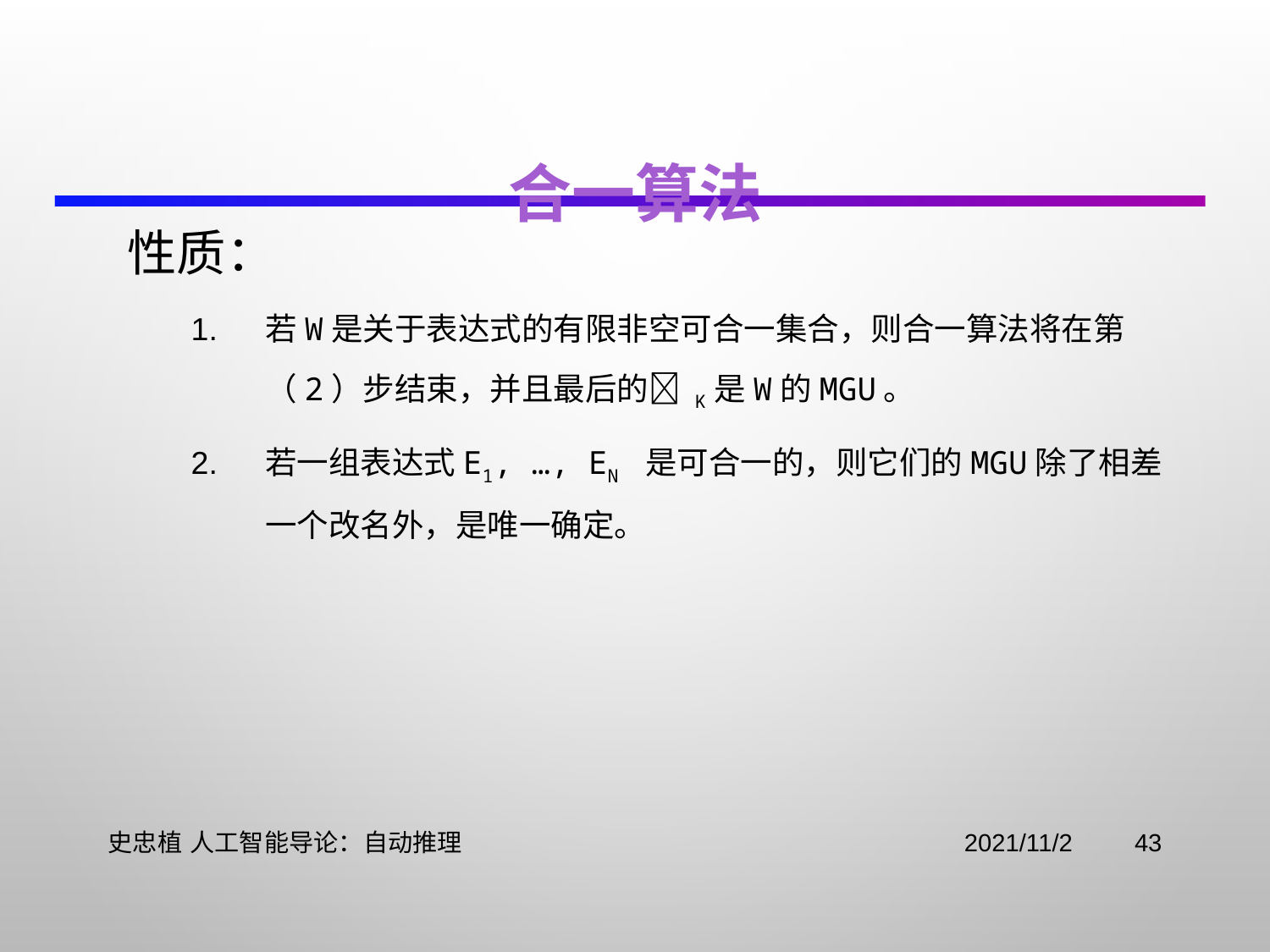

# 合一算法
性质：
若W是关于表达式的有限非空可合一集合，则合一算法将在第（2）步结束，并且最后的σ k是W的mgu。
若一组表达式E1, …, En 是可合一的，则它们的mgu除了相差一个改名外，是唯一确定。
史忠植 人工智能导论：自动推理
2021/11/2
43